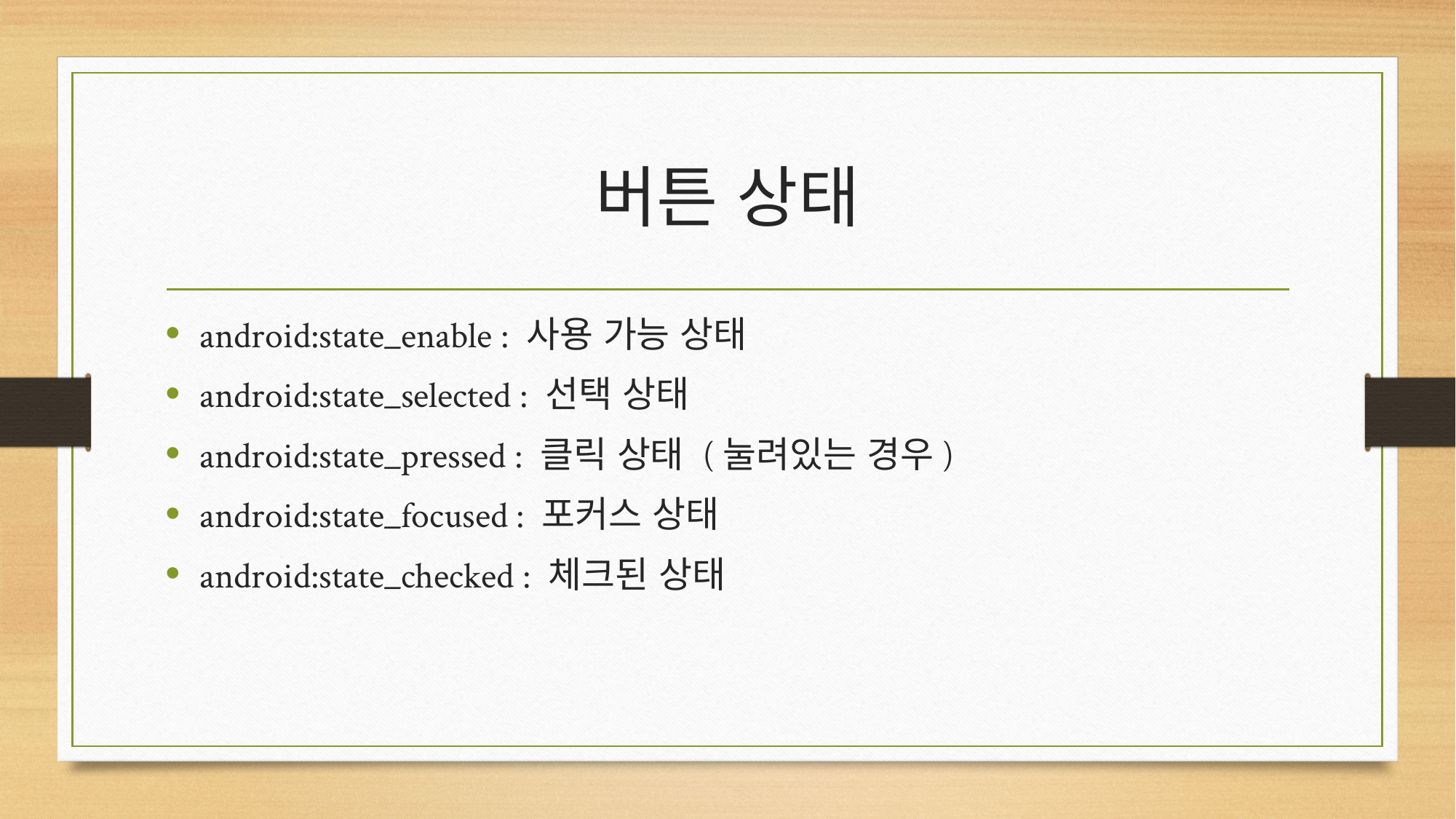

# 버튼 상태
android:state_enable : 사용 가능 상태
android:state_selected : 선택 상태
android:state_pressed : 클릭 상태 (눌려있는 경우)
android:state_focused : 포커스 상태
android:state_checked : 체크된 상태